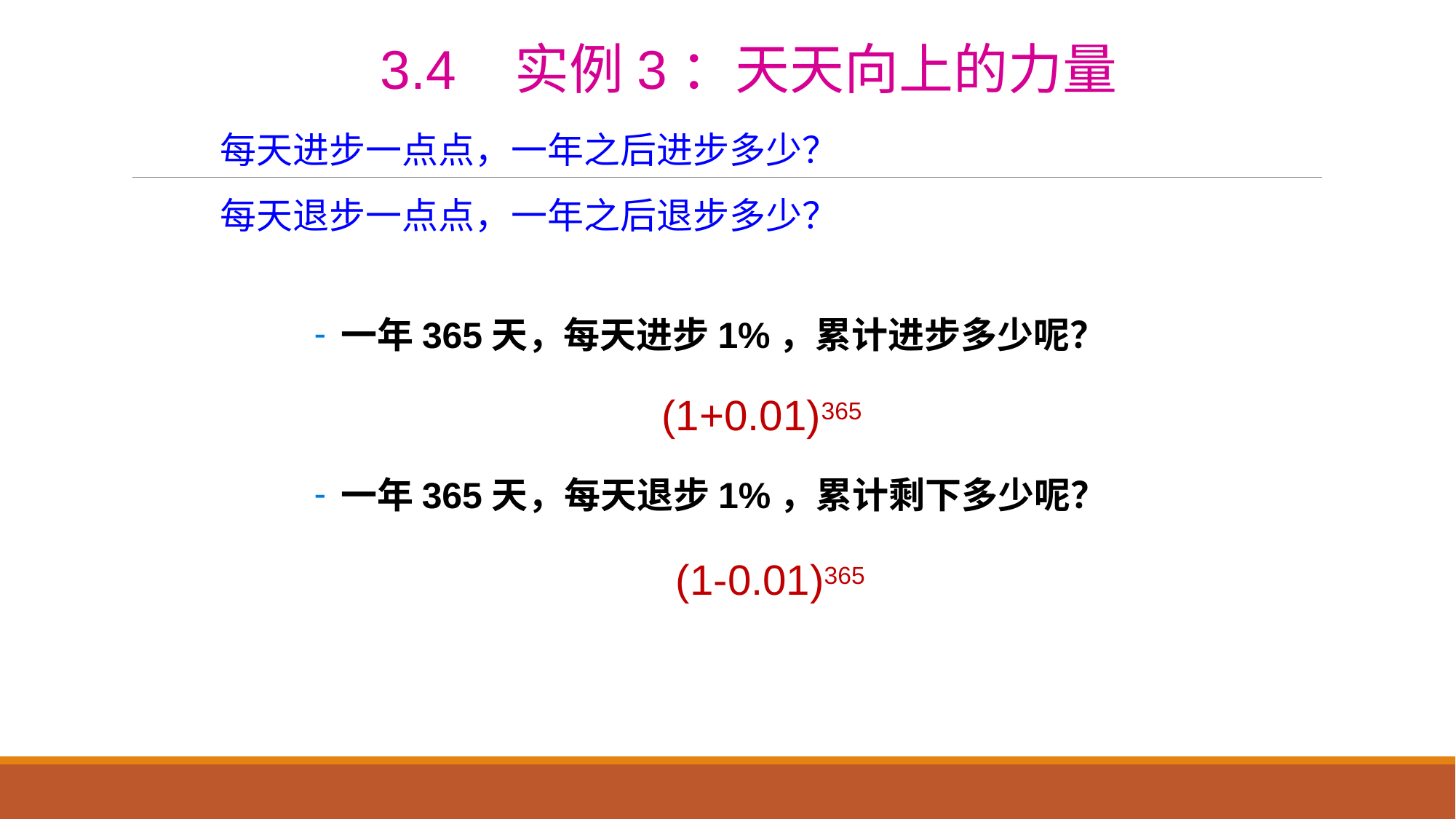

3.4   实例3：天天向上的力量
每天进步一点点，一年之后进步多少？
每天退步一点点，一年之后退步多少？
一年365天，每天进步1%，累计进步多少呢？
(1+0.01)365
一年365天，每天退步1%，累计剩下多少呢？
(1-0.01)365